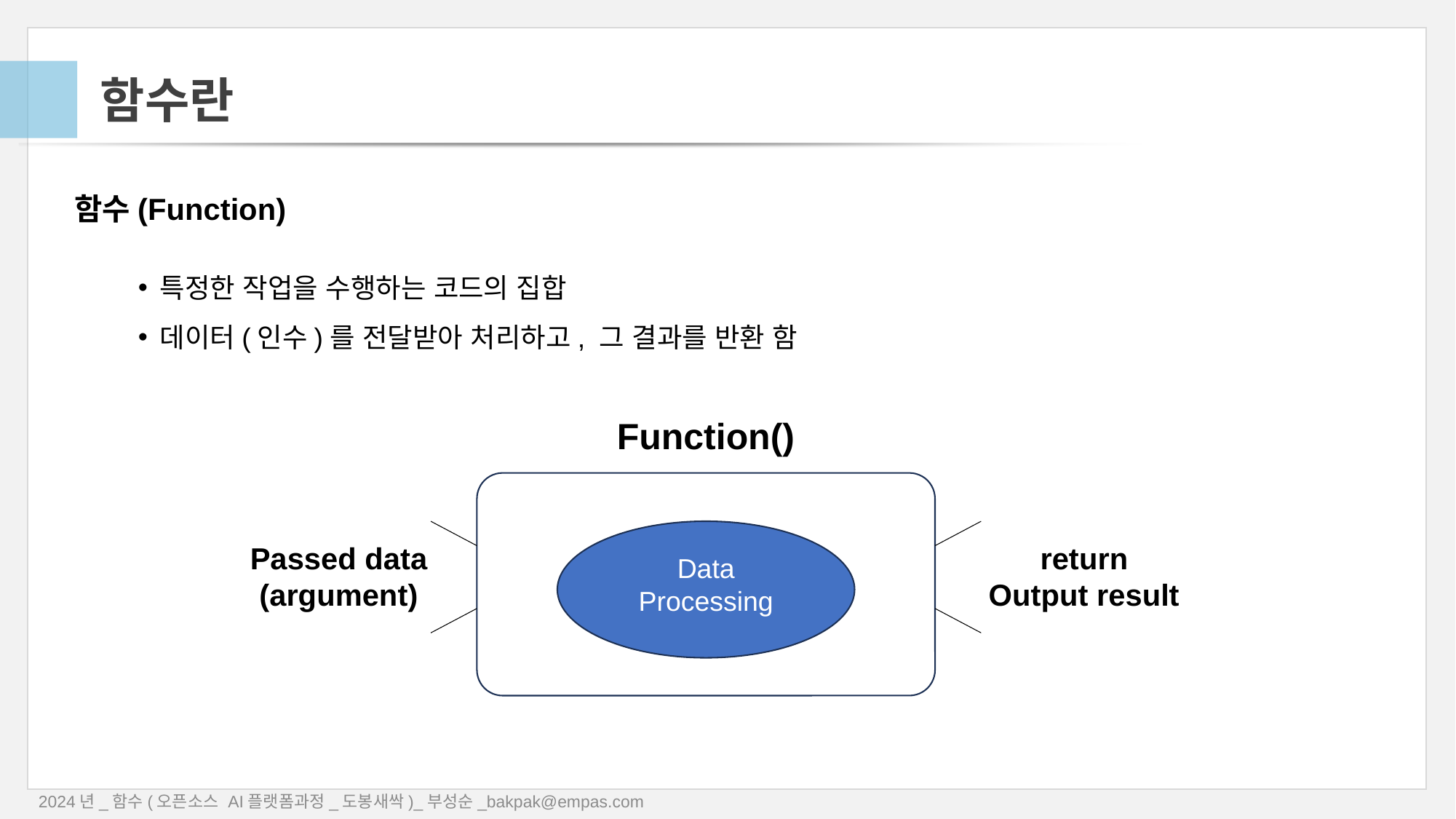

# 함수란
함수(Function)
특정한 작업을 수행하는 코드의 집합
데이터(인수)를 전달받아 처리하고, 그 결과를 반환 함
Function()

Passed data
(argument)
return
Output result
Data
Processing
2024년_함수(오픈소스 AI플랫폼과정_도봉새싹)_부성순_bakpak@empas.com